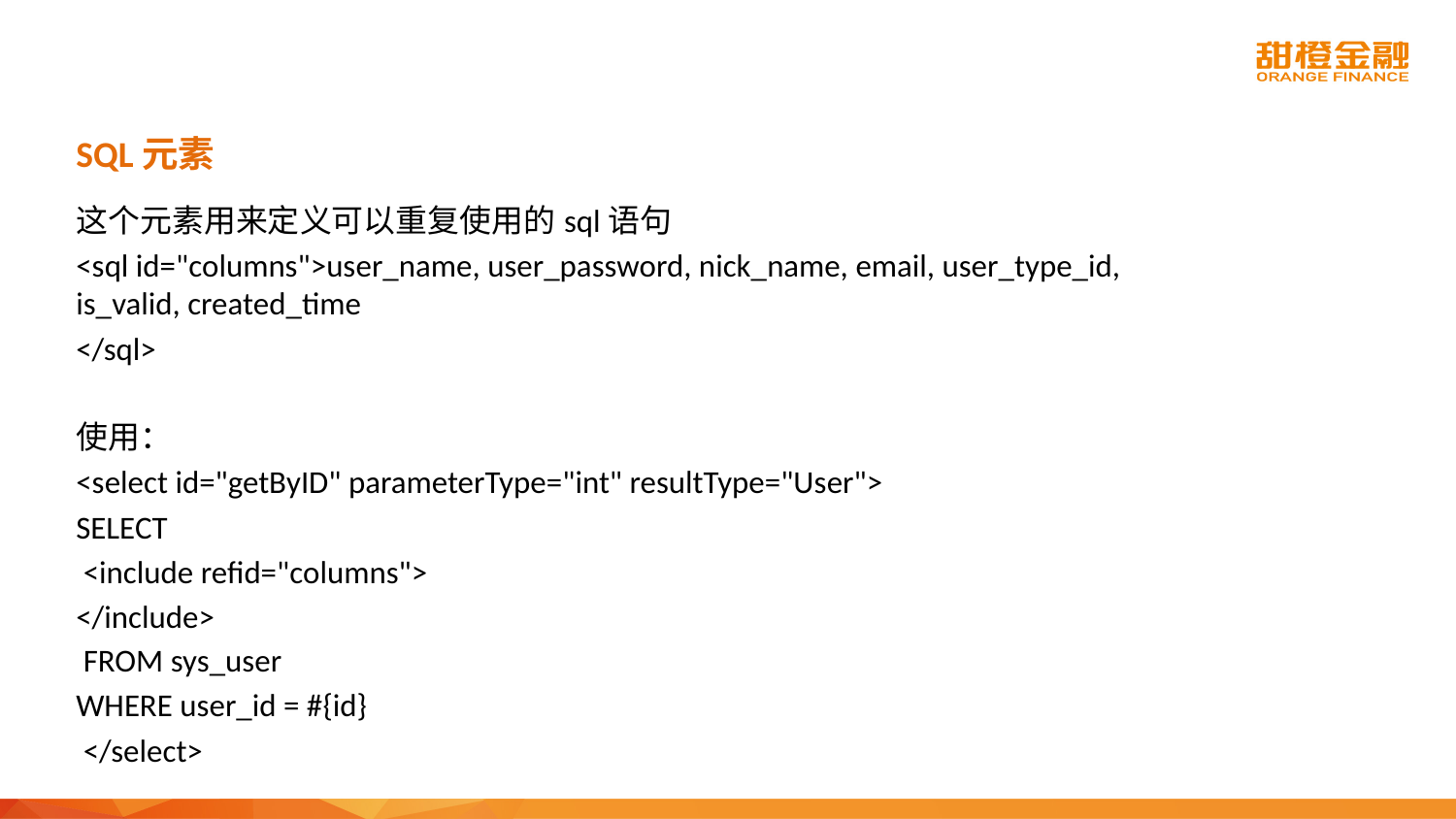

SQL元素
这个元素用来定义可以重复使用的sql语句
<sql id="columns">user_name, user_password, nick_name, email, user_type_id, is_valid, created_time
</sql>

使用：
<select id="getByID" parameterType="int" resultType="User">
SELECT
 <include refid="columns">
</include>
 FROM sys_user
WHERE user_id = #{id}
 </select>